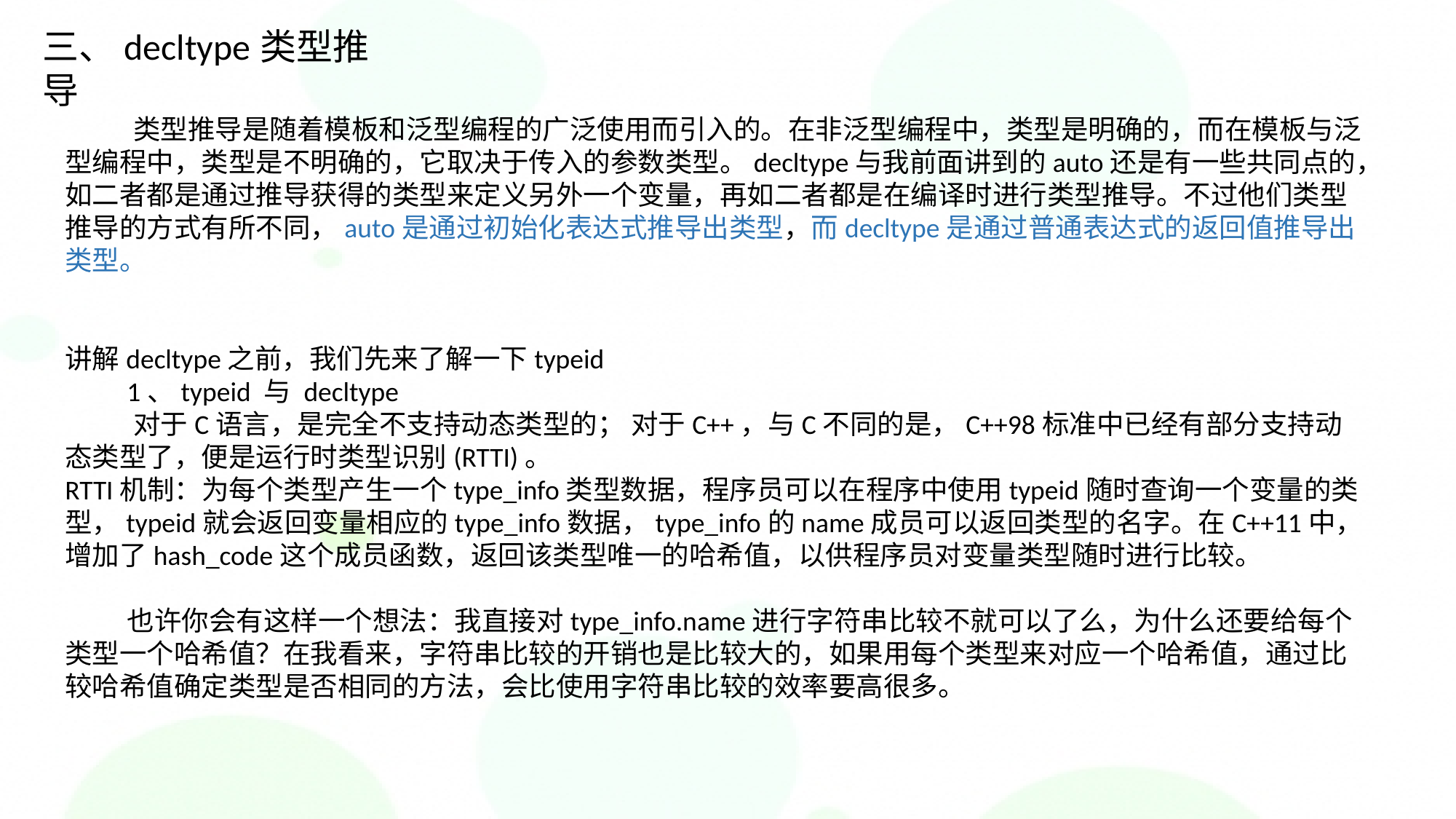

三、decltype类型推导
          类型推导是随着模板和泛型编程的广泛使用而引入的。在非泛型编程中，类型是明确的，而在模板与泛型编程中，类型是不明确的，它取决于传入的参数类型。decltype与我前面讲到的auto还是有一些共同点的，如二者都是通过推导获得的类型来定义另外一个变量，再如二者都是在编译时进行类型推导。不过他们类型推导的方式有所不同，auto是通过初始化表达式推导出类型，而decltype是通过普通表达式的返回值推导出类型。

讲解decltype之前，我们先来了解一下typeid
          1、typeid 与 decltype
          对于C语言，是完全不支持动态类型的； 对于C++，与C不同的是，C++98标准中已经有部分支持动态类型了，便是运行时类型识别(RTTI)。
RTTI机制：为每个类型产生一个type_info类型数据，程序员可以在程序中使用typeid随时查询一个变量的类型，typeid就会返回变量相应的type_info数据，type_info的name成员可以返回类型的名字。在C++11中，增加了hash_code这个成员函数，返回该类型唯一的哈希值，以供程序员对变量类型随时进行比较。

         也许你会有这样一个想法：我直接对type_info.name进行字符串比较不就可以了么，为什么还要给每个类型一个哈希值？在我看来，字符串比较的开销也是比较大的，如果用每个类型来对应一个哈希值，通过比较哈希值确定类型是否相同的方法，会比使用字符串比较的效率要高很多。